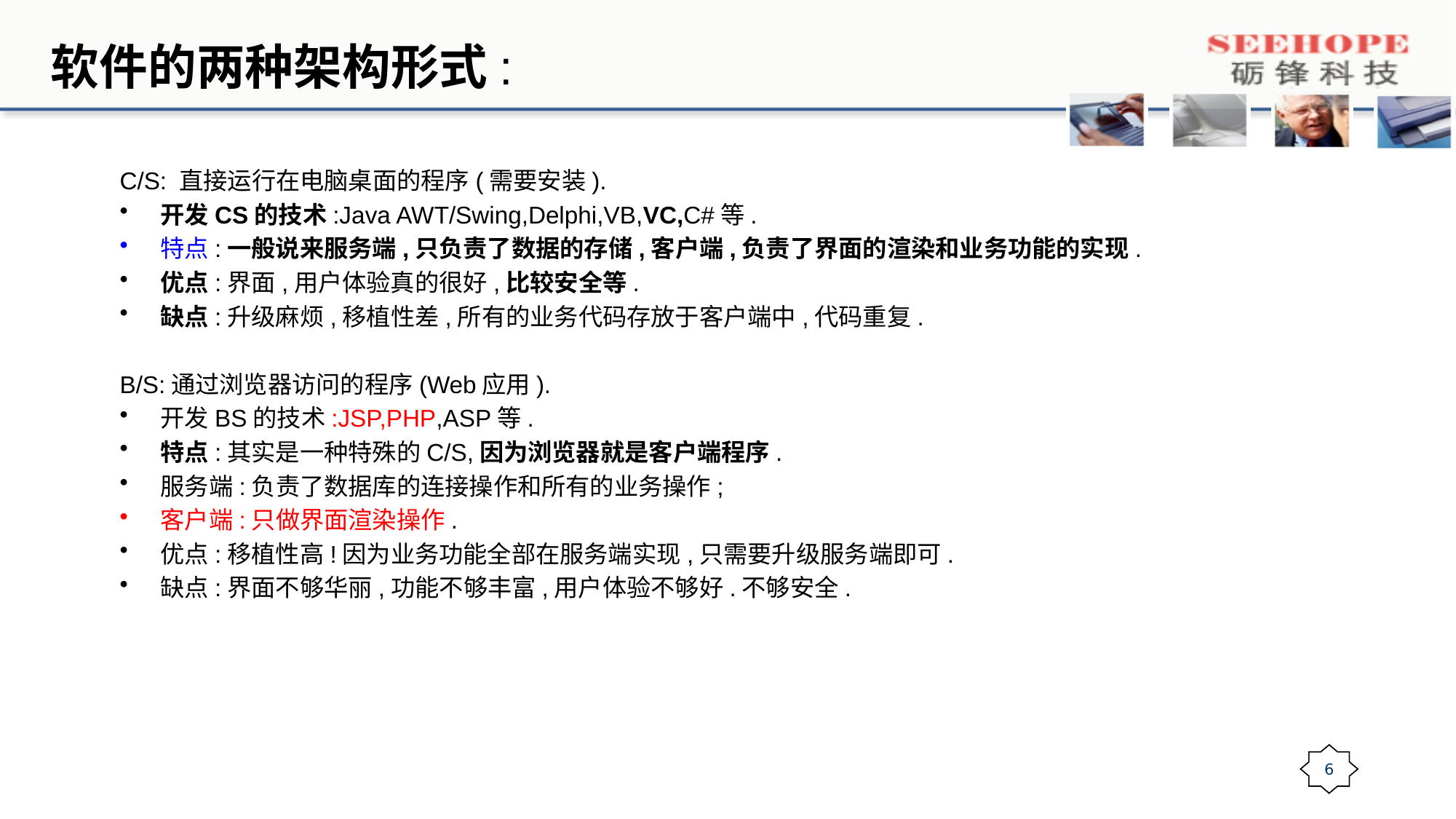

# 软件的两种架构形式:
C/S: 直接运行在电脑桌面的程序(需要安装).
开发CS的技术:Java AWT/Swing,Delphi,VB,VC,C#等.
特点:一般说来服务端,只负责了数据的存储,客户端,负责了界面的渲染和业务功能的实现.
优点:界面,用户体验真的很好,比较安全等.
缺点:升级麻烦,移植性差,所有的业务代码存放于客户端中,代码重复.

B/S:通过浏览器访问的程序(Web应用).
开发BS的技术:JSP,PHP,ASP等.
特点:其实是一种特殊的C/S,因为浏览器就是客户端程序.
服务端:负责了数据库的连接操作和所有的业务操作;
客户端:只做界面渲染操作.
优点:移植性高!因为业务功能全部在服务端实现,只需要升级服务端即可.
缺点:界面不够华丽,功能不够丰富,用户体验不够好.不够安全.